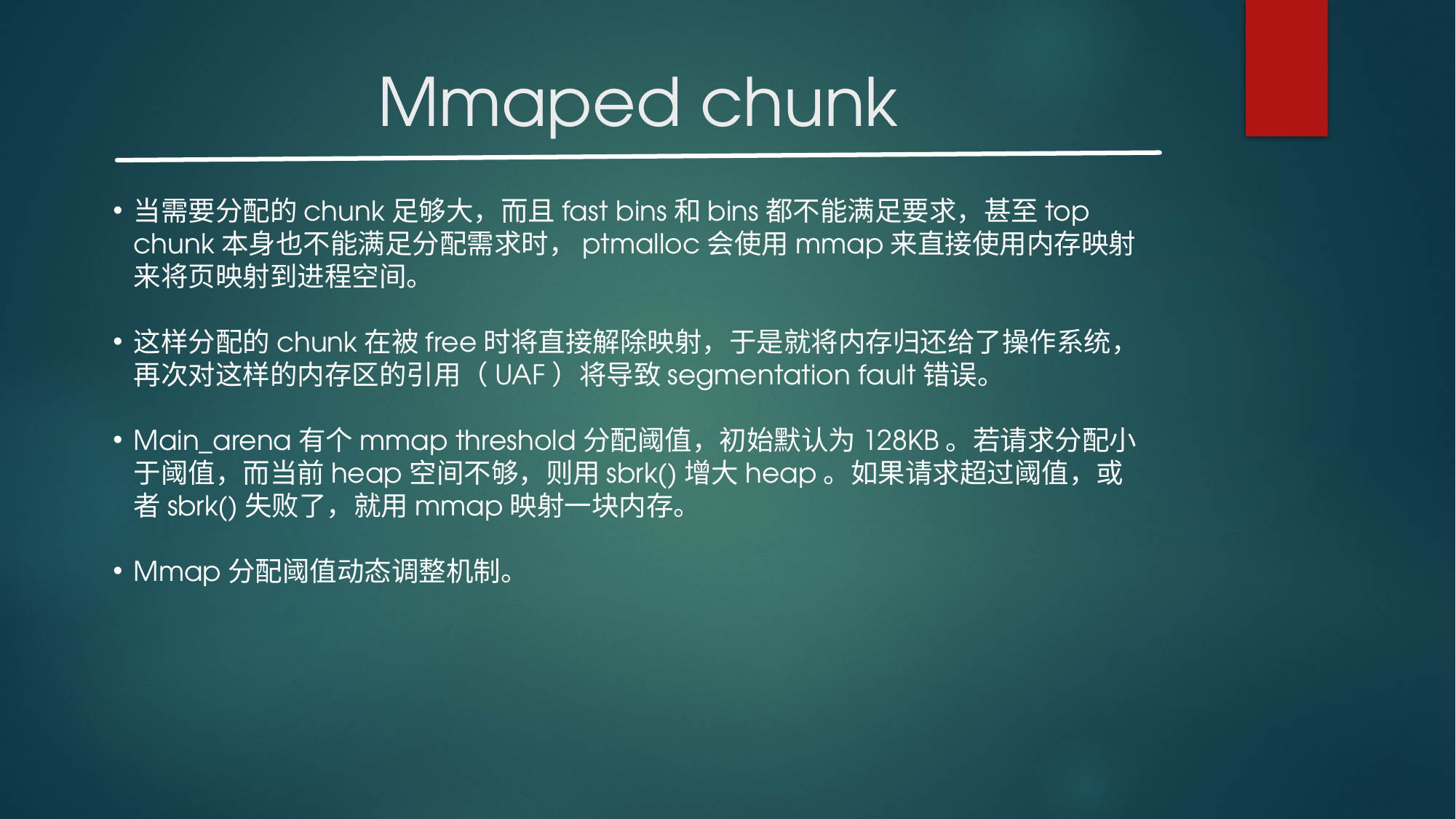

# Mmaped chunk
当需要分配的chunk足够大，而且fast bins和bins都不能满足要求，甚至top chunk本身也不能满足分配需求时，ptmalloc会使用mmap来直接使用内存映射来将页映射到进程空间。

这样分配的chunk在被free时将直接解除映射，于是就将内存归还给了操作系统，再次对这样的内存区的引用（UAF）将导致segmentation fault错误。

Main_arena有个mmap threshold分配阈值，初始默认为128KB。若请求分配小于阈值，而当前heap空间不够，则用sbrk()增大heap。如果请求超过阈值，或者sbrk()失败了，就用mmap映射一块内存。

Mmap分配阈值动态调整机制。